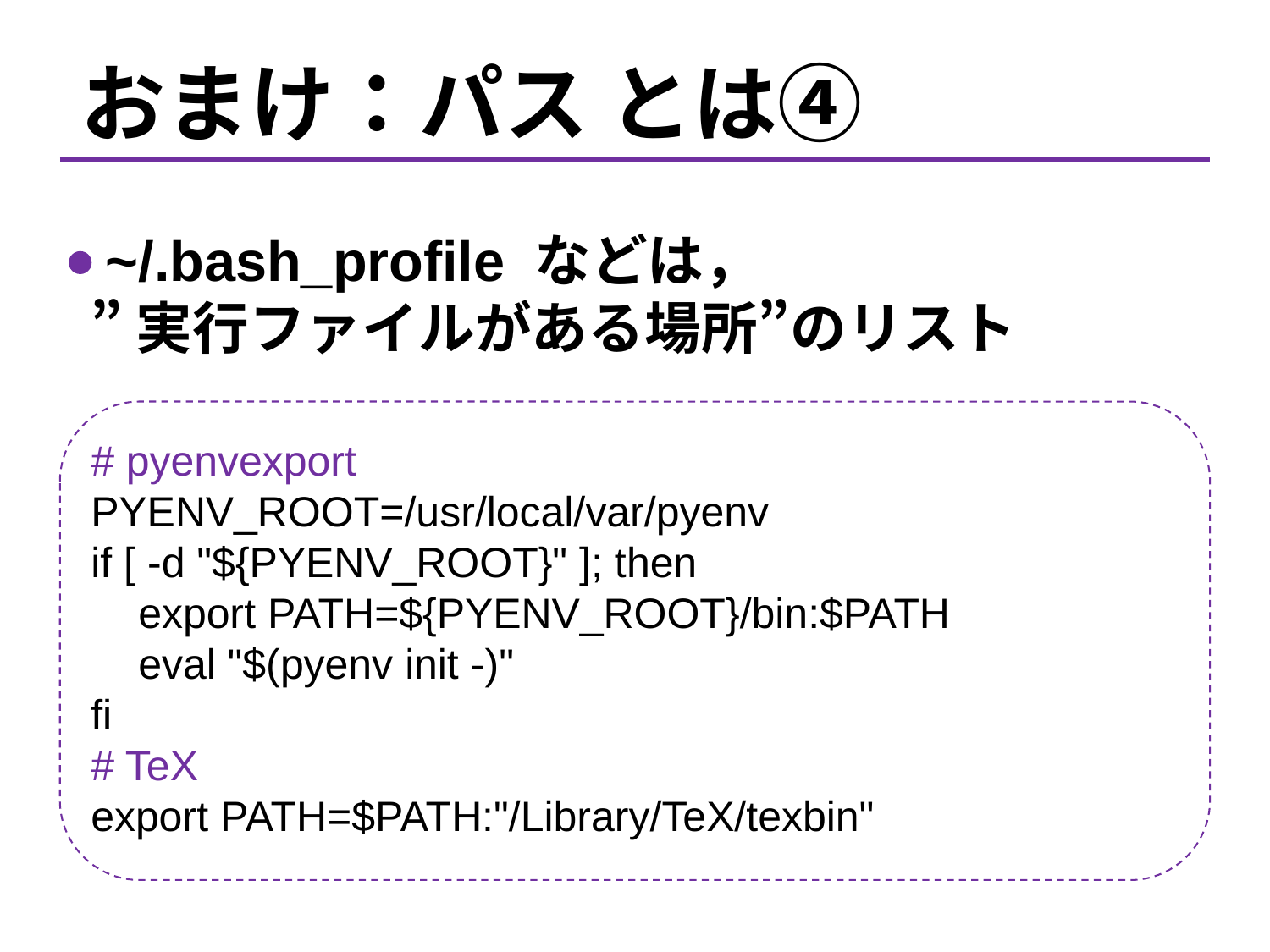

おまけ：パス とは④
 ~/.bash_profile などは，
”実行ファイルがある場所”のリスト

# pyenvexport
PYENV_ROOT=/usr/local/var/pyenv
if [ -d "${PYENV_ROOT}" ]; then
    export PATH=${PYENV_ROOT}/bin:$PATH
    eval "$(pyenv init -)"
fi
# TeX
export PATH=$PATH:"/Library/TeX/texbin"